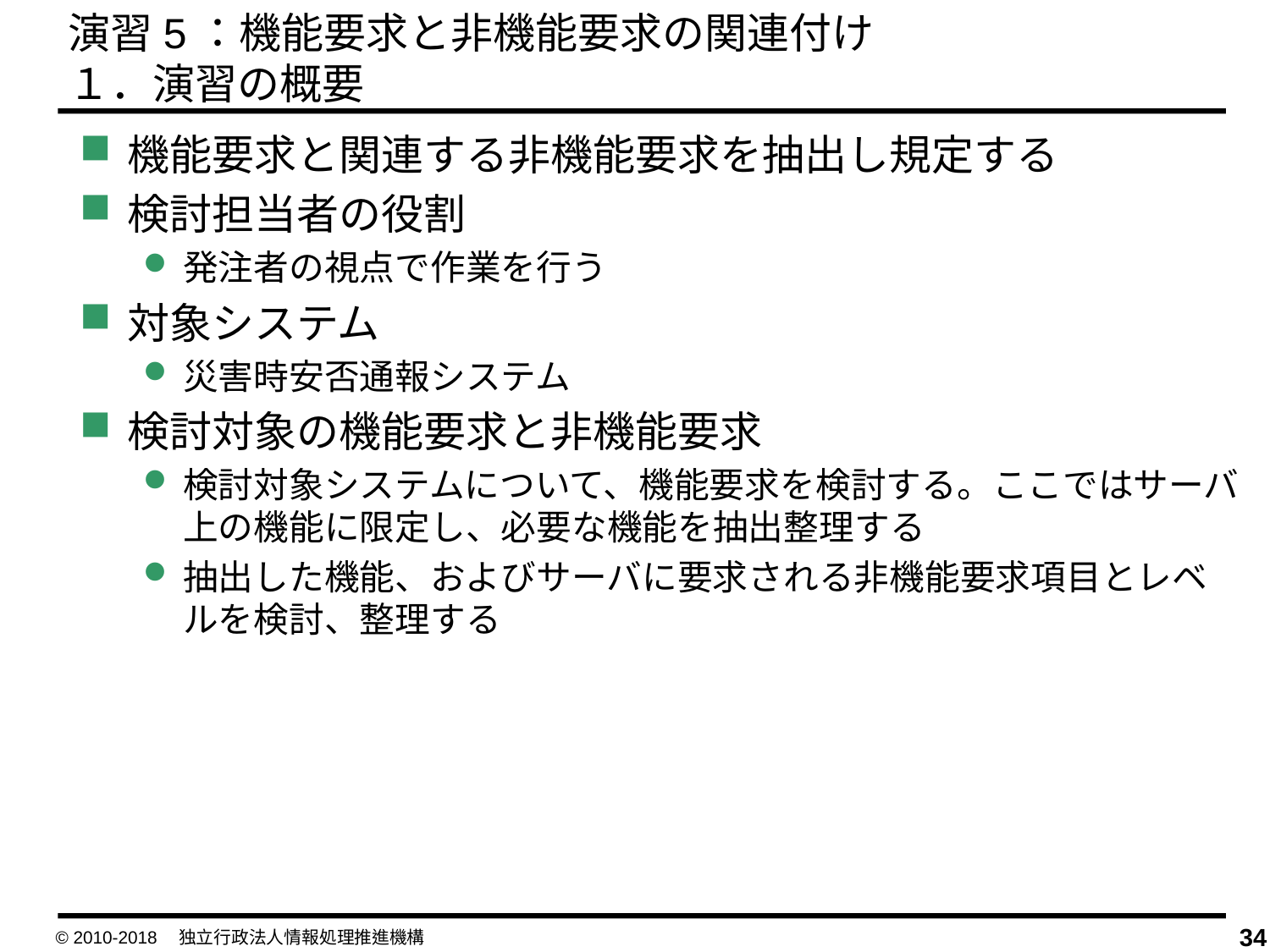

演習5：機能要求と非機能要求の関連付け
１．演習の概要
機能要求と関連する非機能要求を抽出し規定する
検討担当者の役割
発注者の視点で作業を行う
対象システム
災害時安否通報システム
検討対象の機能要求と非機能要求
検討対象システムについて、機能要求を検討する。ここではサーバ上の機能に限定し、必要な機能を抽出整理する
抽出した機能、およびサーバに要求される非機能要求項目とレベルを検討、整理する